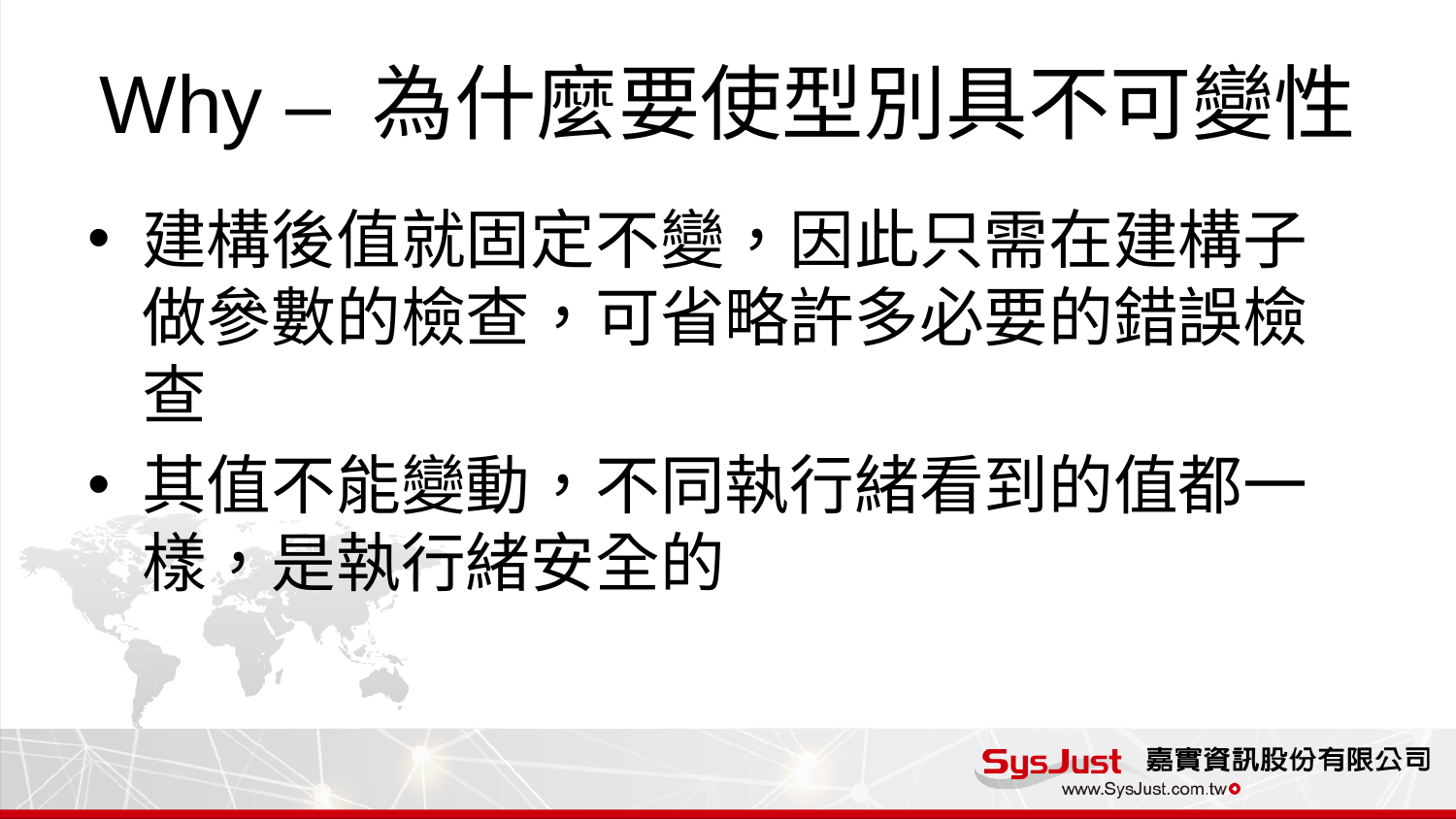

# Why – 為什麼要使型別具不可變性
建構後值就固定不變，因此只需在建構子做參數的檢查，可省略許多必要的錯誤檢查
其值不能變動，不同執行緒看到的值都一樣，是執行緒安全的